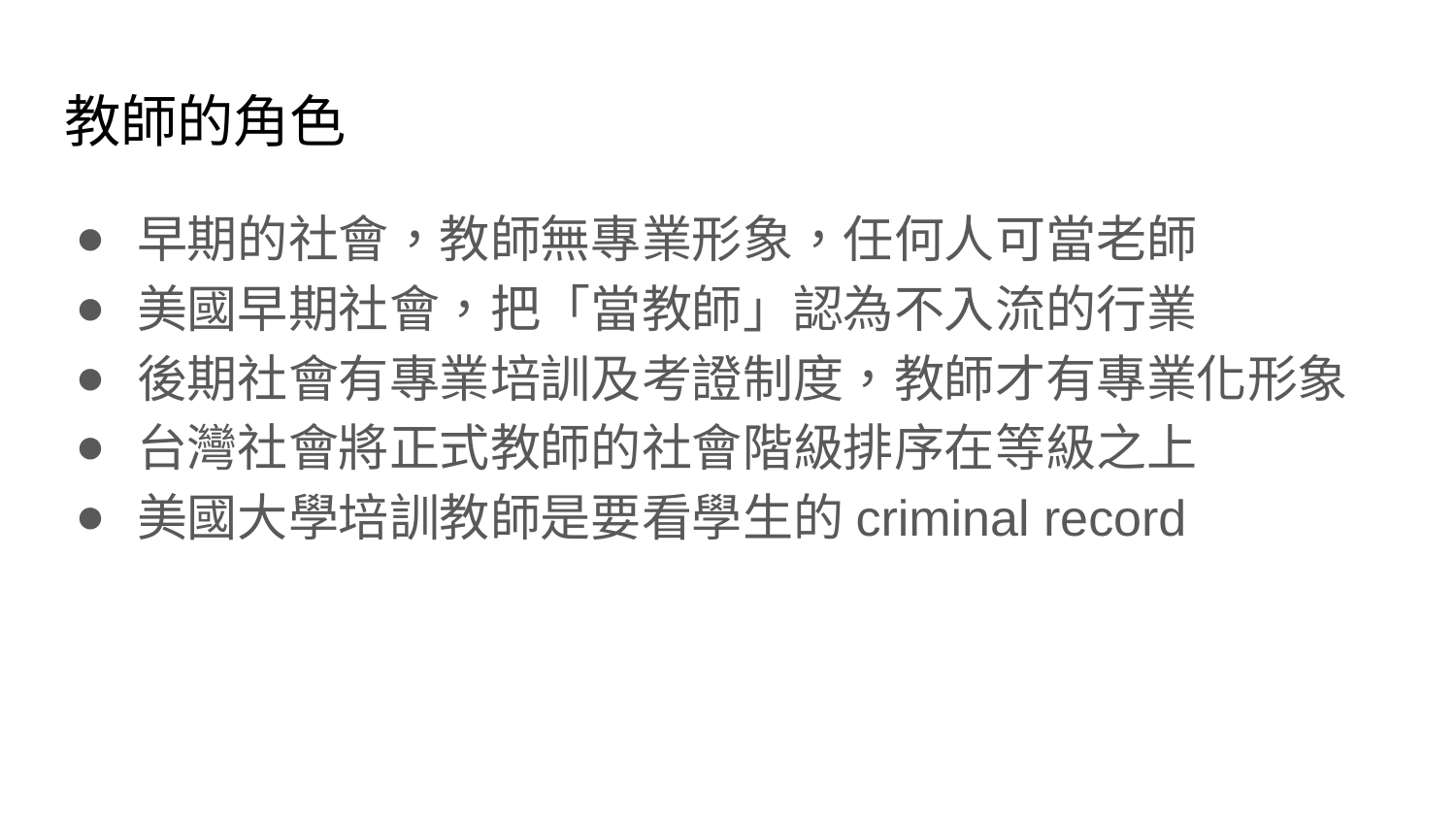

# 教師的角色
早期的社會，教師無專業形象，任何人可當老師
美國早期社會，把「當教師」認為不入流的行業
後期社會有專業培訓及考證制度，教師才有專業化形象
台灣社會將正式教師的社會階級排序在等級之上
美國大學培訓教師是要看學生的criminal record